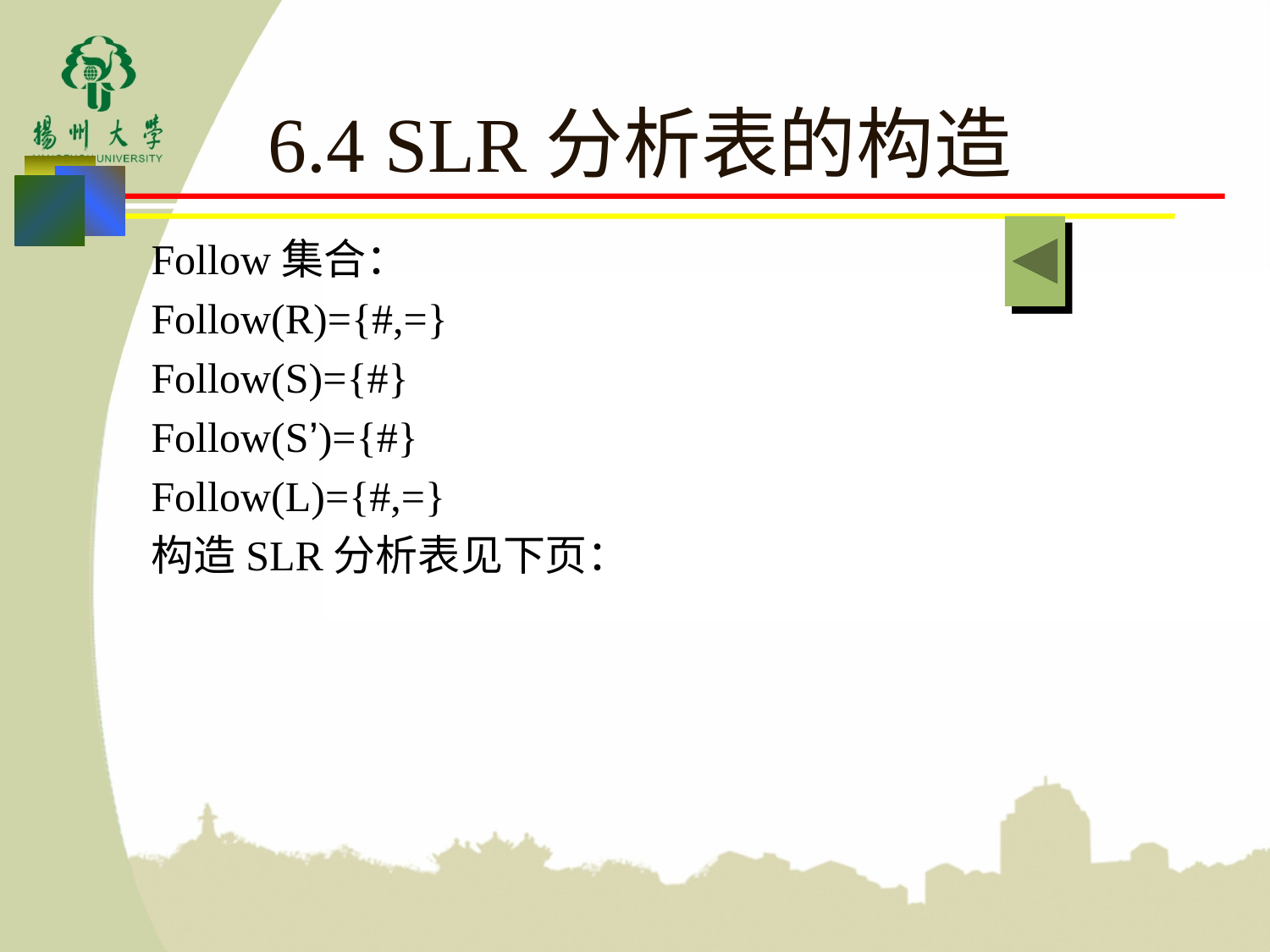

# 6.4 SLR分析表的构造

Follow集合：
Follow(R)={#,=}
Follow(S)={#}
Follow(S’)={#}
Follow(L)={#,=}
构造SLR分析表见下页：

74